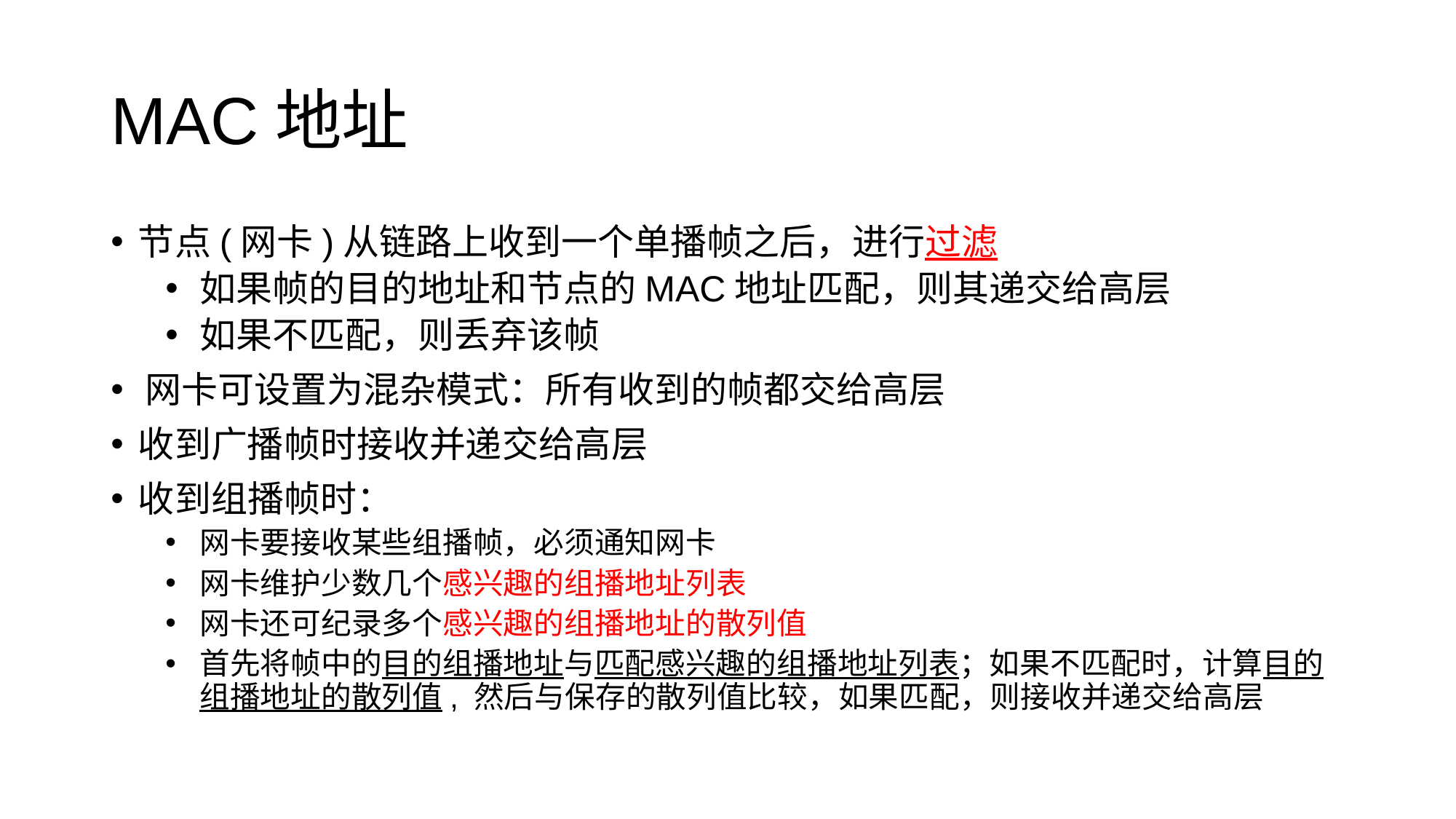

# MAC地址
节点(网卡)从链路上收到一个单播帧之后，进行过滤
如果帧的目的地址和节点的MAC地址匹配，则其递交给高层
如果不匹配，则丢弃该帧
网卡可设置为混杂模式：所有收到的帧都交给高层
收到广播帧时接收并递交给高层
收到组播帧时：
网卡要接收某些组播帧，必须通知网卡
网卡维护少数几个感兴趣的组播地址列表
网卡还可纪录多个感兴趣的组播地址的散列值
首先将帧中的目的组播地址与匹配感兴趣的组播地址列表；如果不匹配时，计算目的组播地址的散列值, 然后与保存的散列值比较，如果匹配，则接收并递交给高层